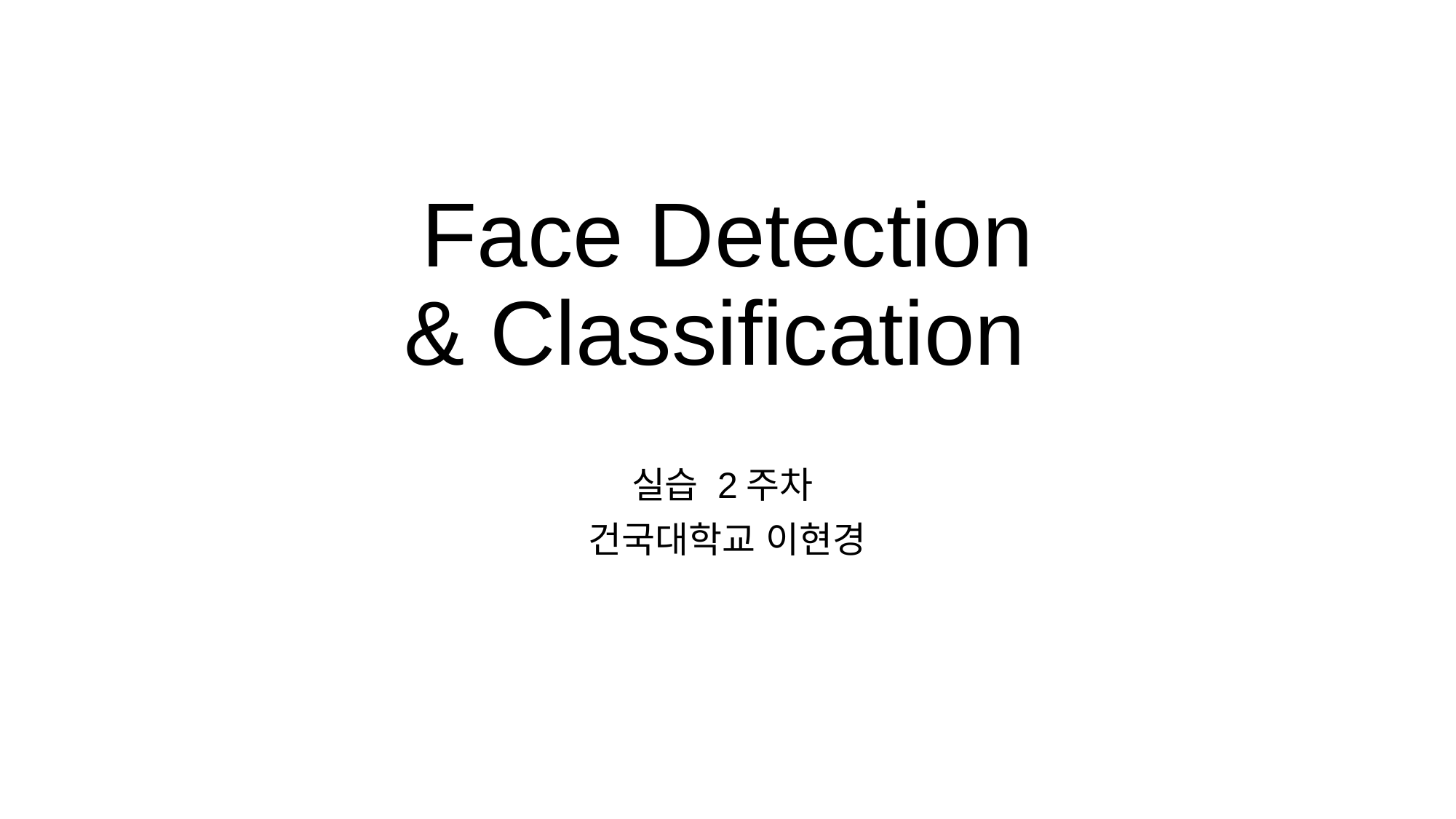

# Face Detection & Classification
실습 2주차
건국대학교 이현경